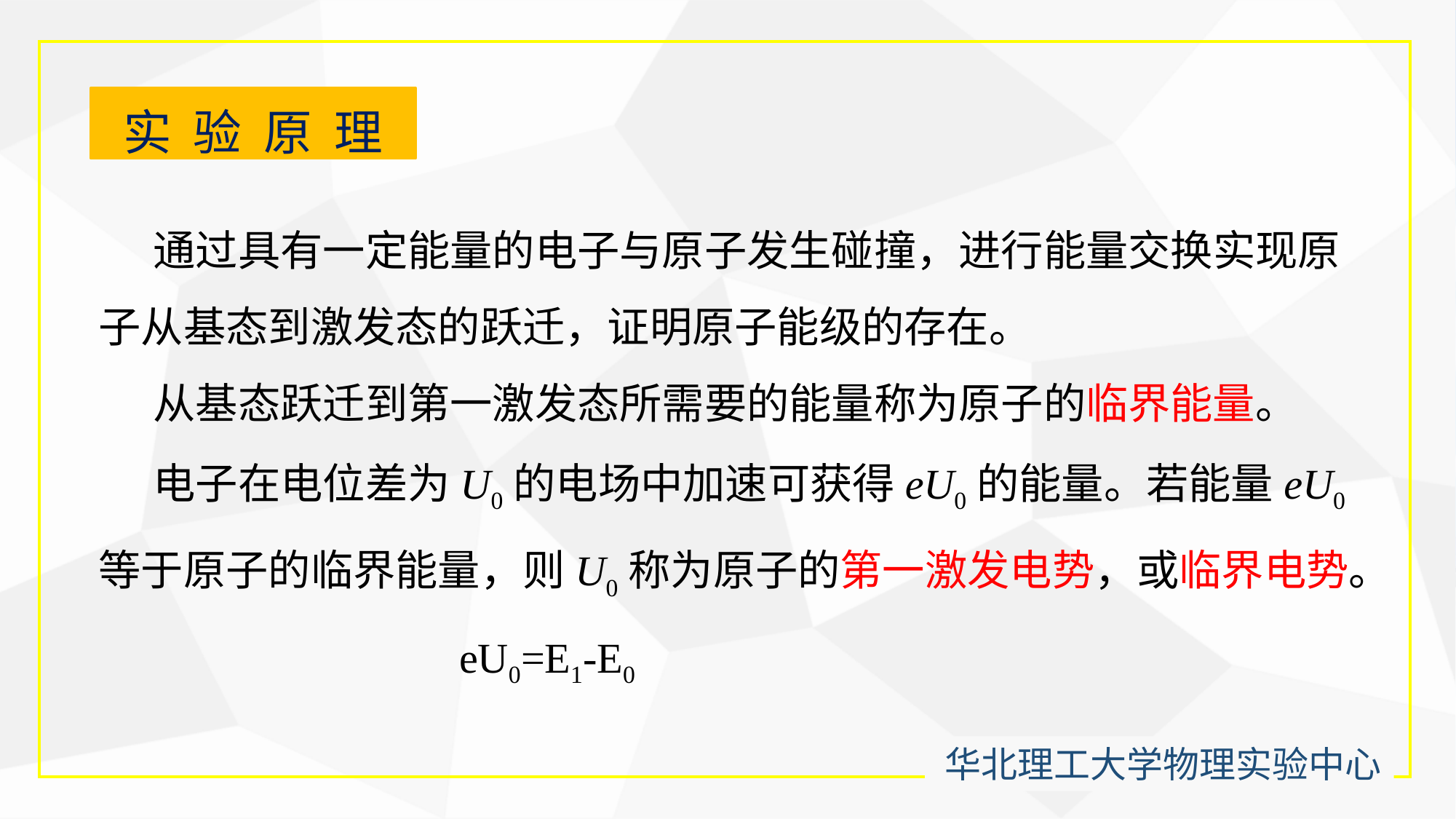

实  验  原  理
通过具有一定能量的电子与原子发生碰撞，进行能量交换实现原子从基态到激发态的跃迁，证明原子能级的存在。
从基态跃迁到第一激发态所需要的能量称为原子的临界能量。
电子在电位差为U0的电场中加速可获得eU0的能量。若能量eU0等于原子的临界能量，则U0称为原子的第一激发电势，或临界电势。
                             eU0=E1-E0

华北理工大学物理实验中心